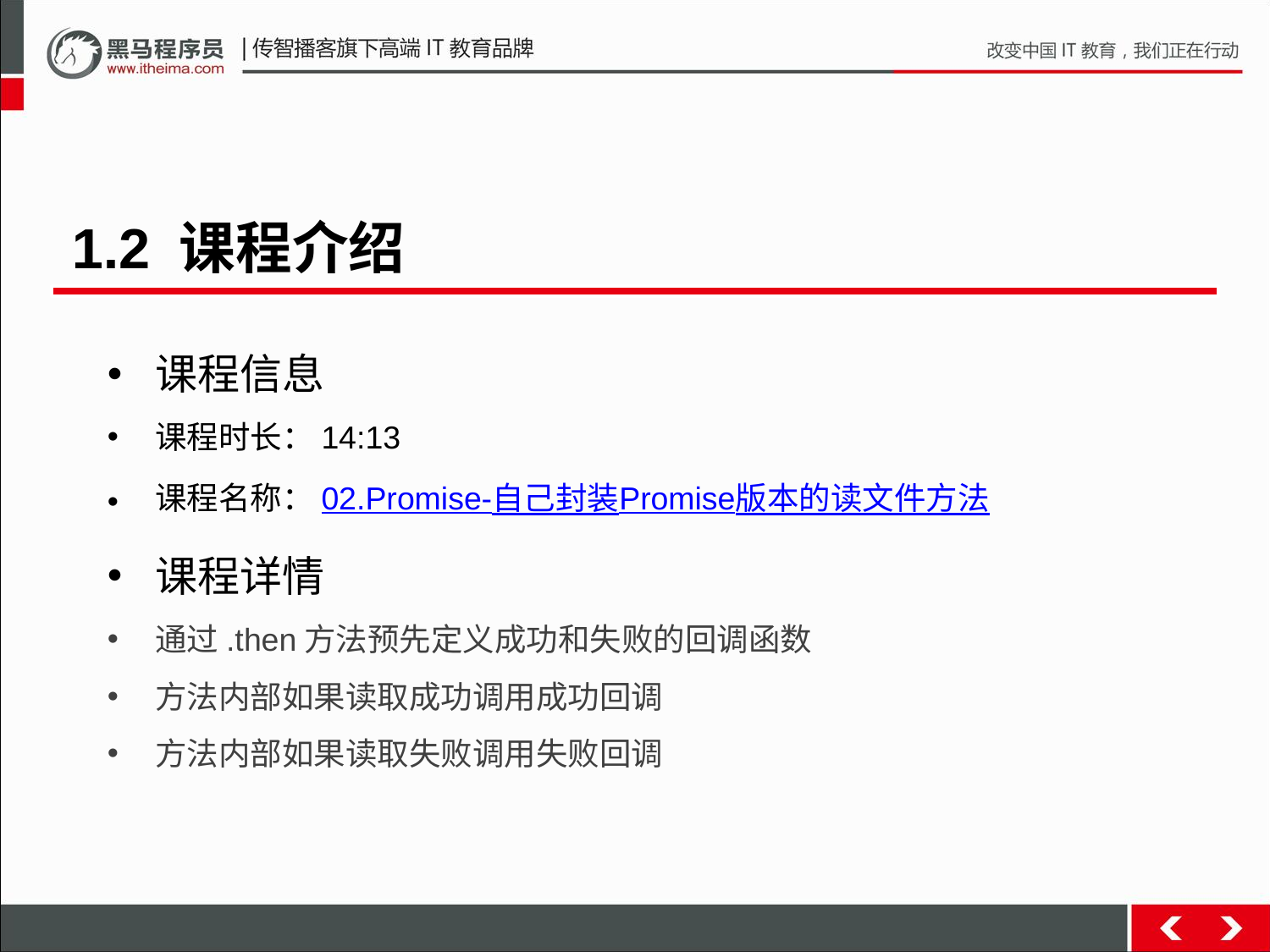

1.2 课程介绍
课程信息
课程时长：14:13
课程名称：02.Promise-自己封装Promise版本的读文件方法
课程详情
通过.then方法预先定义成功和失败的回调函数
方法内部如果读取成功调用成功回调
方法内部如果读取失败调用失败回调